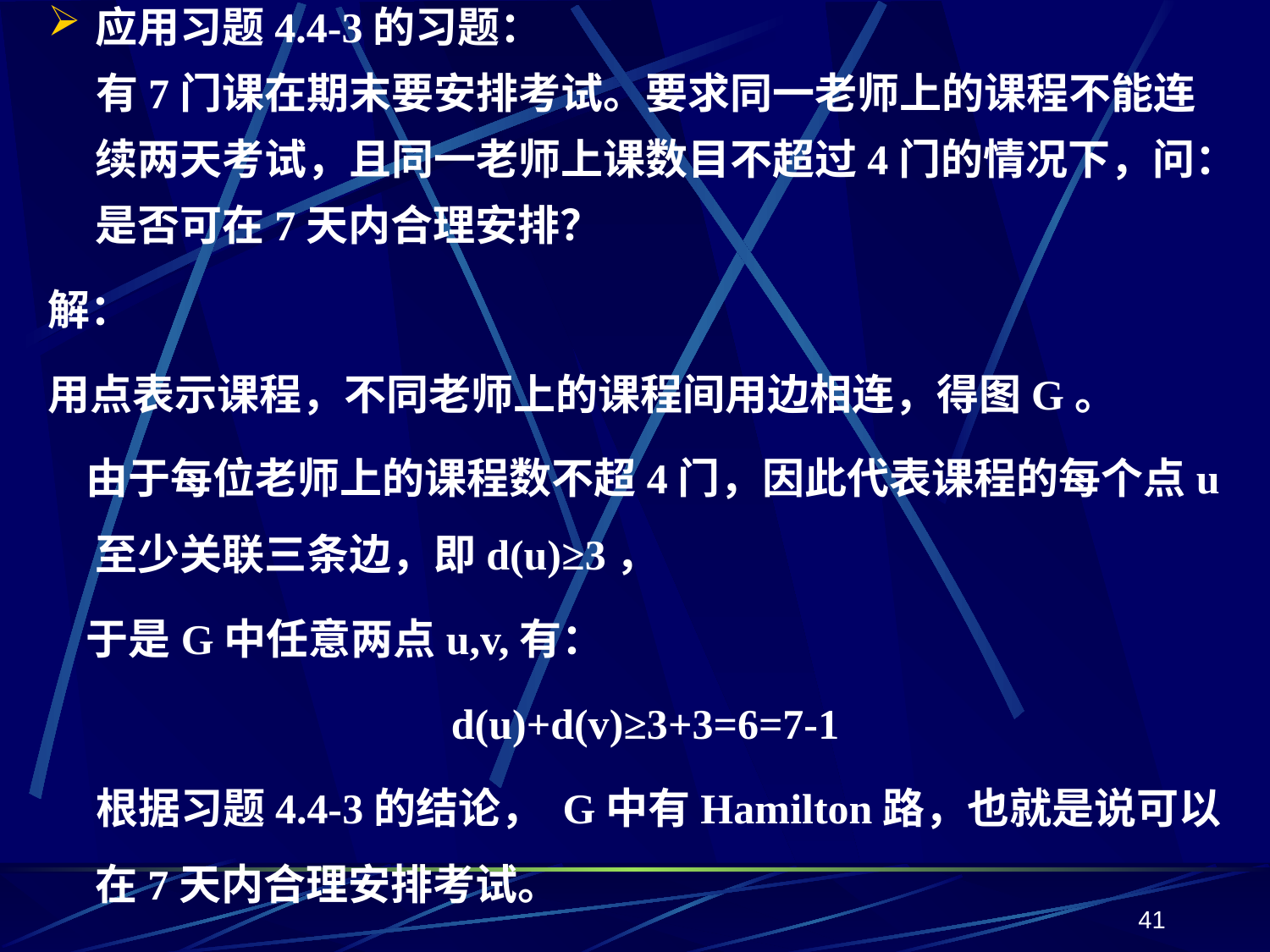

应用习题4.4-3的习题：
    有7门课在期末要安排考试。要求同一老师上的课程不能连续两天考试，且同一老师上课数目不超过4门的情况下，问：是否可在7天内合理安排？
解：
用点表示课程，不同老师上的课程间用边相连，得图G。
   由于每位老师上的课程数不超4门，因此代表课程的每个点u至少关联三条边，即d(u)≥3，
   于是G中任意两点u,v,有：
 d(u)+d(v)≥3+3=6=7-1
    根据习题4.4-3的结论， G中有Hamilton路，也就是说可以在7天内合理安排考试。
41